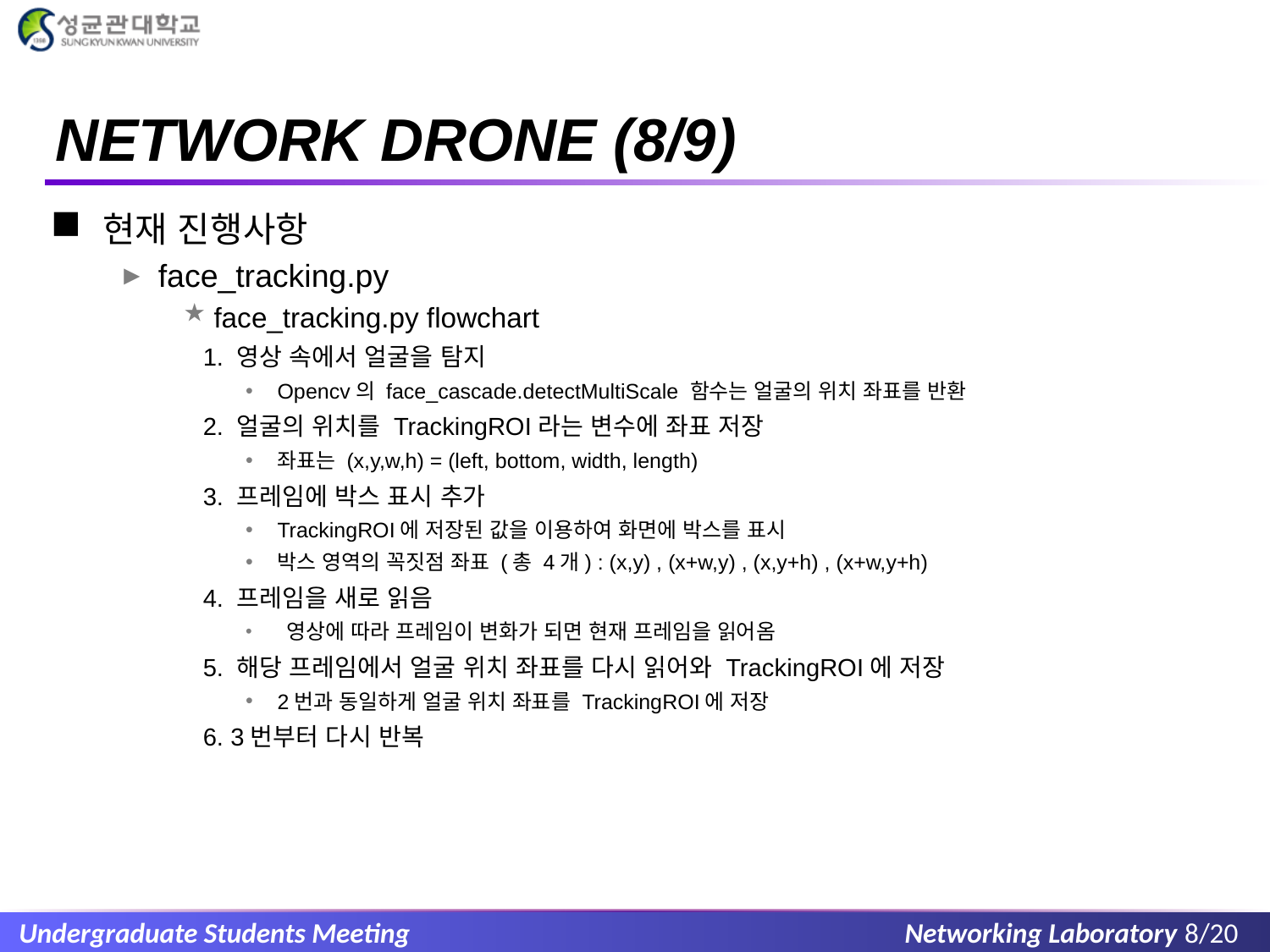

# NETWORK DRONE (8/9)
현재 진행사항
face_tracking.py
face_tracking.py flowchart
   1. 영상 속에서 얼굴을 탐지
Opencv의 face_cascade.detectMultiScale 함수는 얼굴의 위치 좌표를 반환
   2. 얼굴의 위치를 TrackingROI라는 변수에 좌표 저장
좌표는 (x,y,w,h) = (left, bottom, width, length)
   3. 프레임에 박스 표시 추가
TrackingROI에 저장된 값을 이용하여 화면에 박스를 표시
박스 영역의 꼭짓점 좌표 (총 4개) : (x,y) , (x+w,y) , (x,y+h) , (x+w,y+h)
   4. 프레임을 새로 읽음
 영상에 따라 프레임이 변화가 되면 현재 프레임을 읽어옴
   5. 해당 프레임에서 얼굴 위치 좌표를 다시 읽어와 TrackingROI에 저장
2번과 동일하게 얼굴 위치 좌표를 TrackingROI에 저장
   6. 3번부터 다시 반복